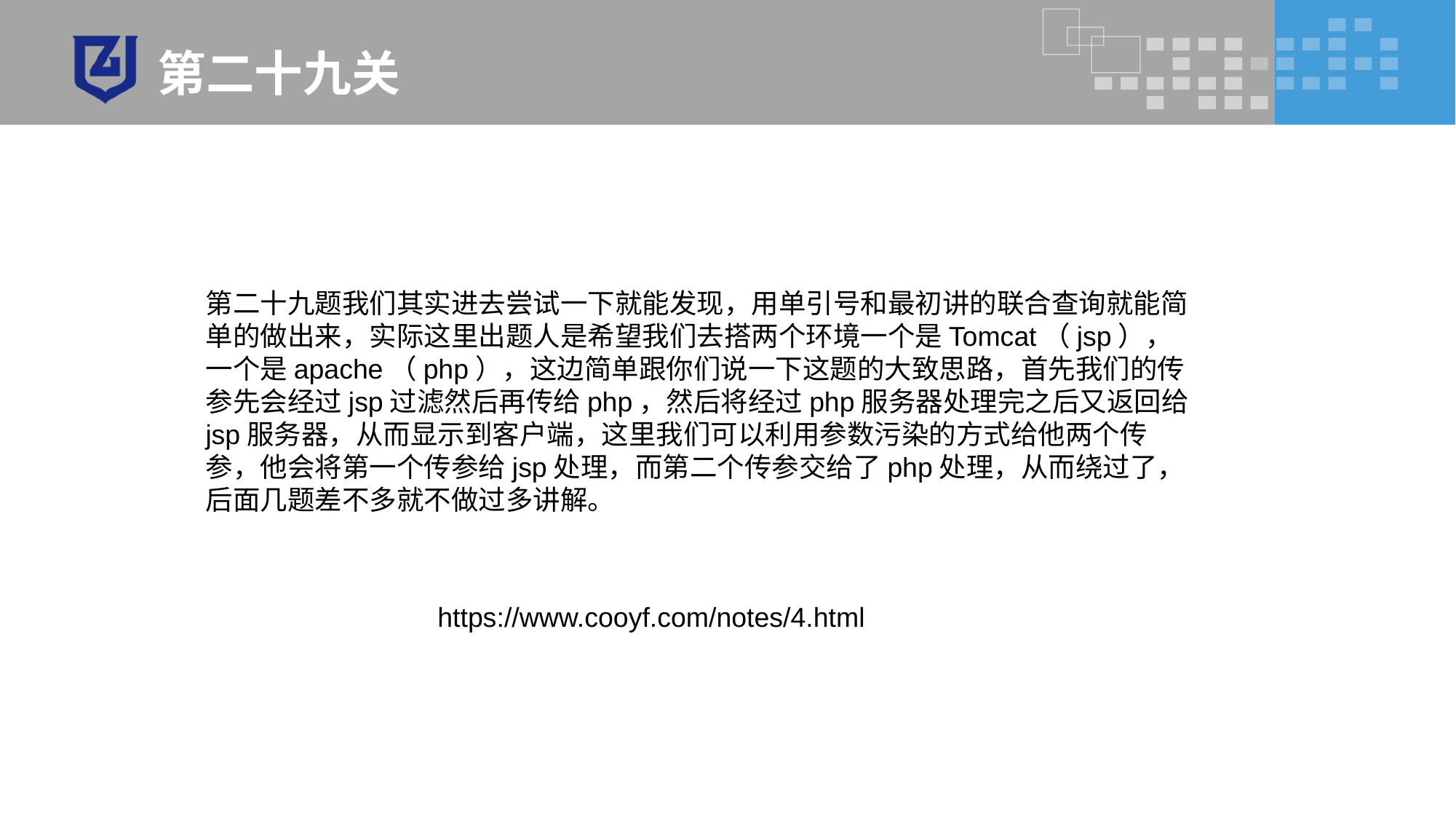

# 第二十九关

第二十九题我们其实进去尝试一下就能发现，用单引号和最初讲的联合查询就能简单的做出来，实际这里出题人是希望我们去搭两个环境一个是Tomcat（jsp），一个是apache（php），这边简单跟你们说一下这题的大致思路，首先我们的传参先会经过jsp过滤然后再传给php，然后将经过php服务器处理完之后又返回给jsp服务器，从而显示到客户端，这里我们可以利用参数污染的方式给他两个传参，他会将第一个传参给jsp处理，而第二个传参交给了php处理，从而绕过了，后面几题差不多就不做过多讲解。
https://www.cooyf.com/notes/4.html